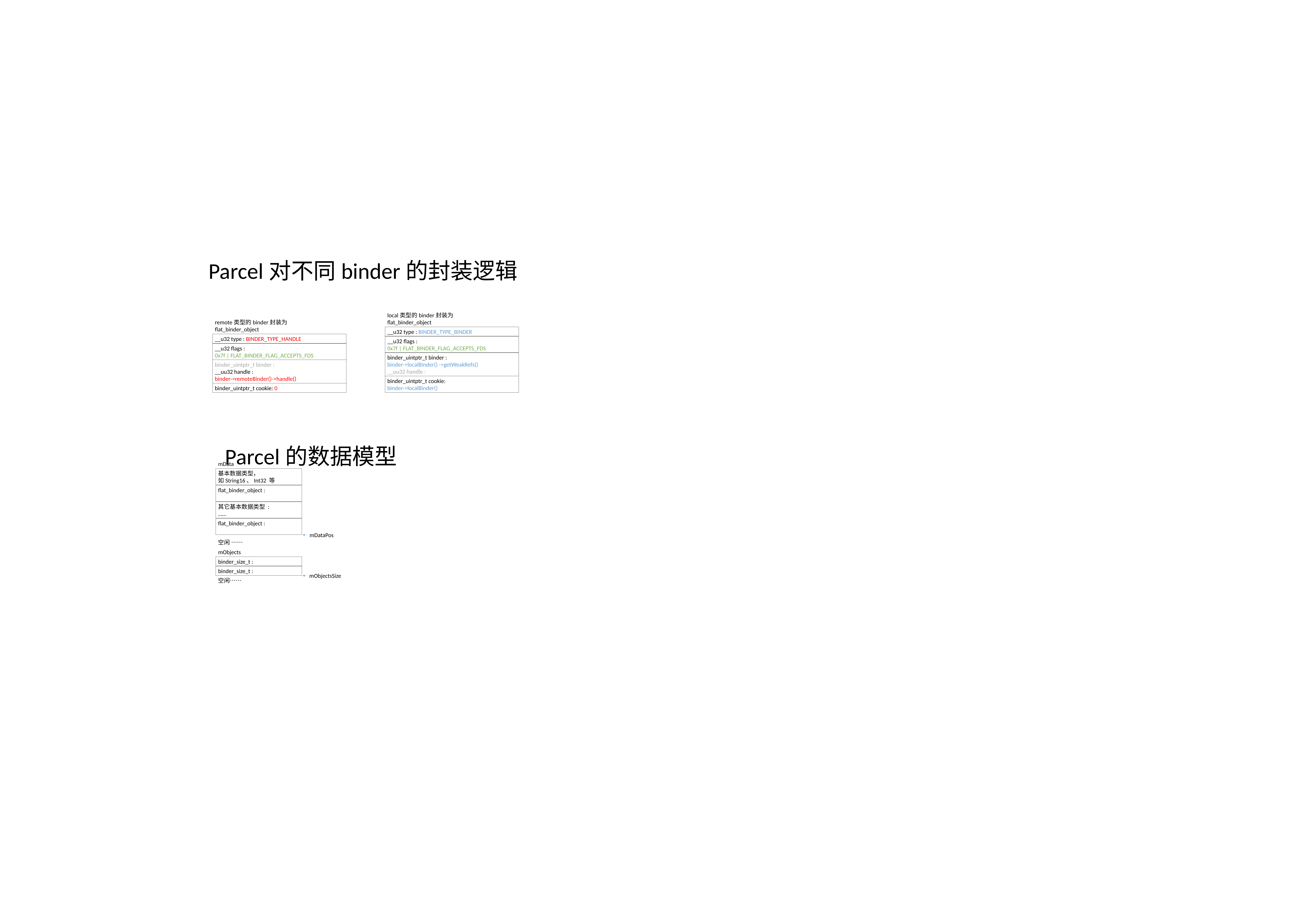

Parcel对不同binder的封装逻辑
local类型的binder封装为
flat_binder_object
__u32 type : BINDER_TYPE_BINDER
__u32 flags :
0x7f | FLAT_BINDER_FLAG_ACCEPTS_FDS
binder_uintptr_t binder :
binder->localBinder() ->getWeakRefs()
__uu32 handle :
binder_uintptr_t cookie:
binder->localBinder()
remote类型的binder封装为
flat_binder_object
__u32 type : BINDER_TYPE_HANDLE
__u32 flags :
0x7f | FLAT_BINDER_FLAG_ACCEPTS_FDS
binder_uintptr_t binder :
__uu32 handle :
binder->remoteBinder()->handle()
binder_uintptr_t cookie: 0
Parcel的数据模型
mData
基本数据类型，
如String16、Int32 等
flat_binder_object :

其它基本数据类型 :
……
flat_binder_object :

空闲 ……
mObjects
binder_size_t :
binder_size_t :
空闲……

mDataPos
mObjectsSize